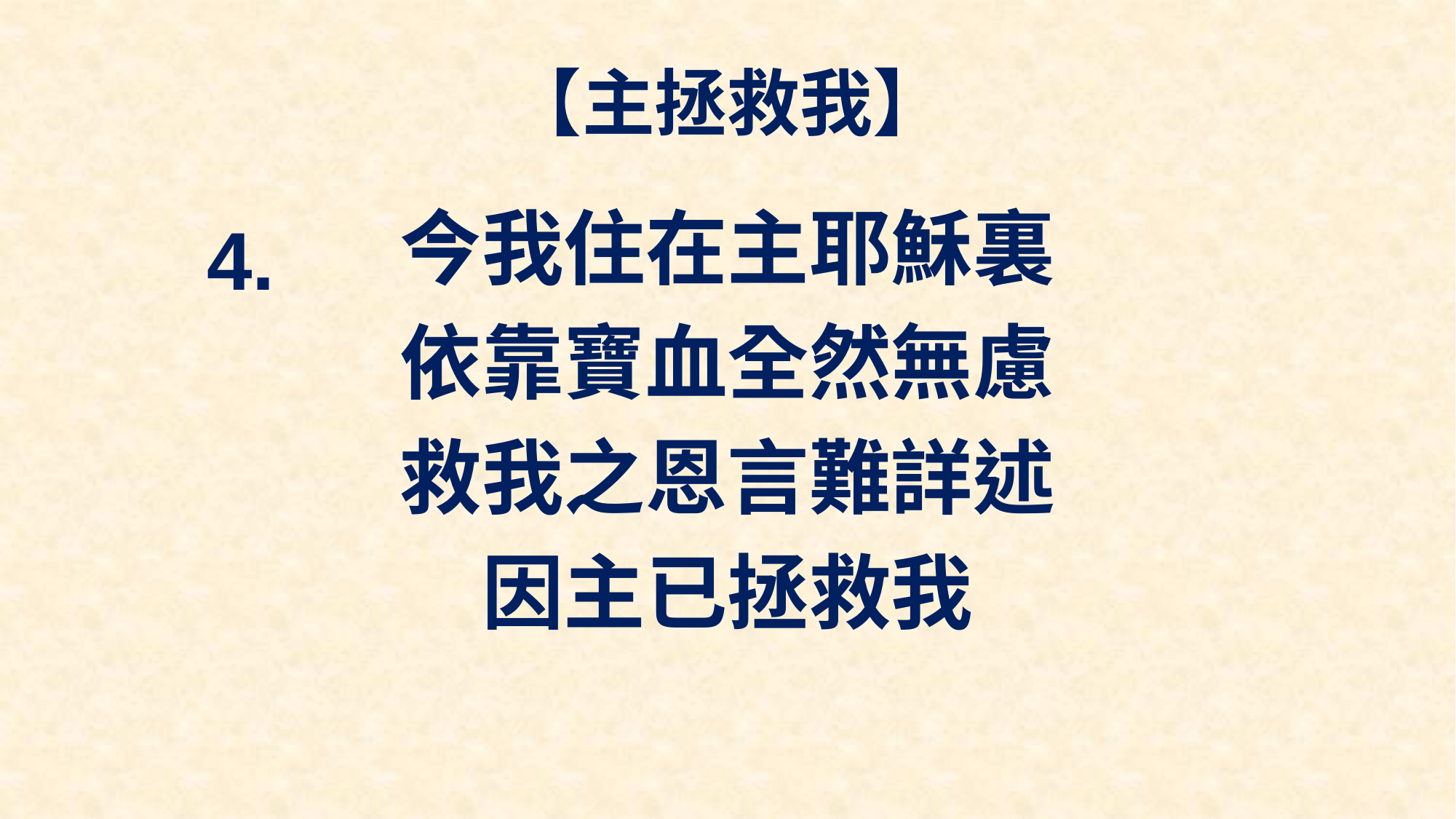

# 【主拯救我】
今我住在主耶穌裏
依靠寶血全然無慮
救我之恩言難詳述
因主已拯救我
4.